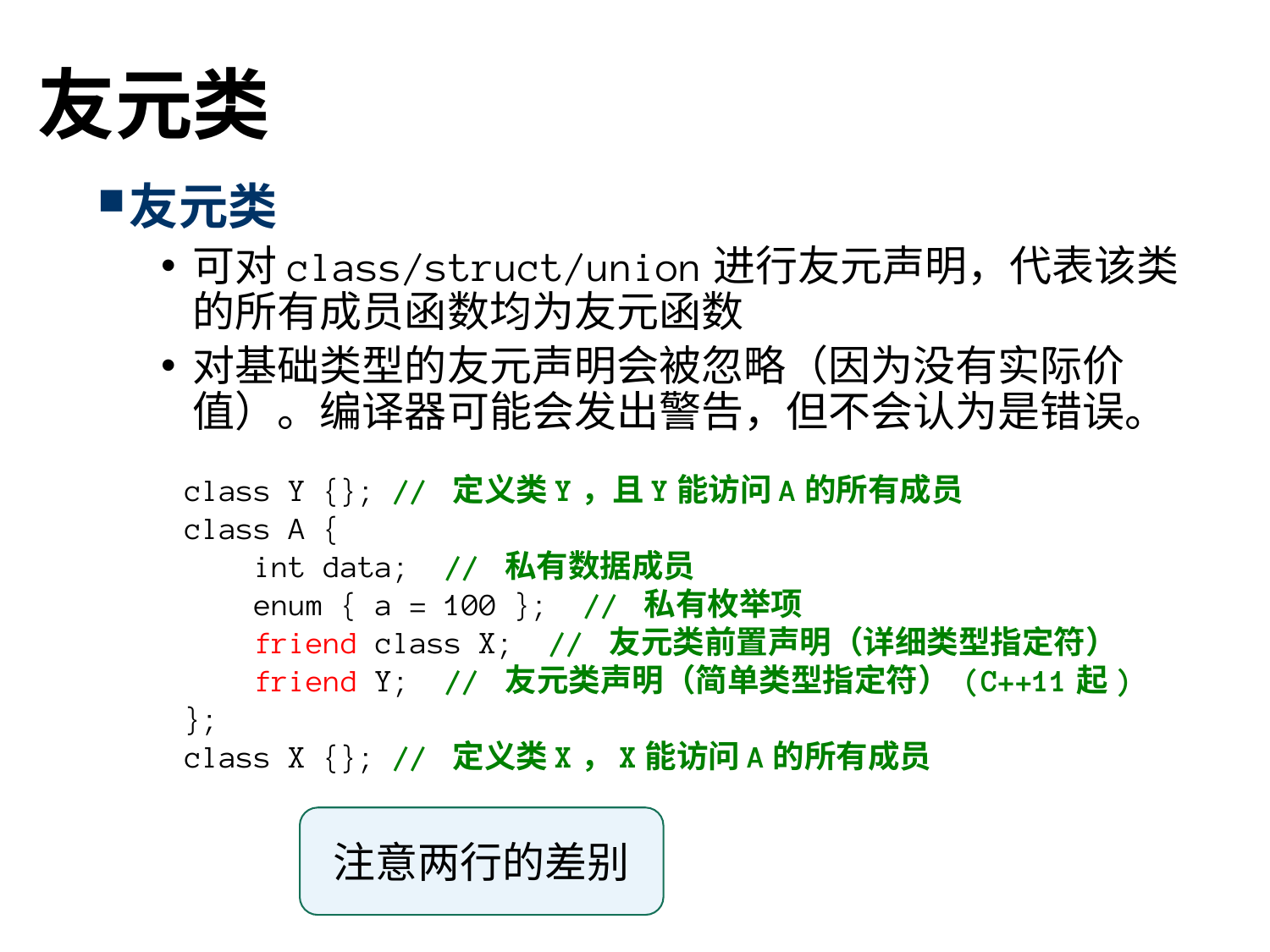

# 友元类
友元类
可对class/struct/union进行友元声明，代表该类的所有成员函数均为友元函数
对基础类型的友元声明会被忽略（因为没有实际价值）。编译器可能会发出警告，但不会认为是错误。
class Y {}; // 定义类Y，且Y能访问A的所有成员
class A {
    int data;  // 私有数据成员
    enum { a = 100 };  // 私有枚举项
    friend class X;  // 友元类前置声明（详细类型指定符）
    friend Y;  // 友元类声明（简单类型指定符） (C++11起)
};
class X {}; // 定义类X，X能访问A的所有成员
注意两行的差别
9